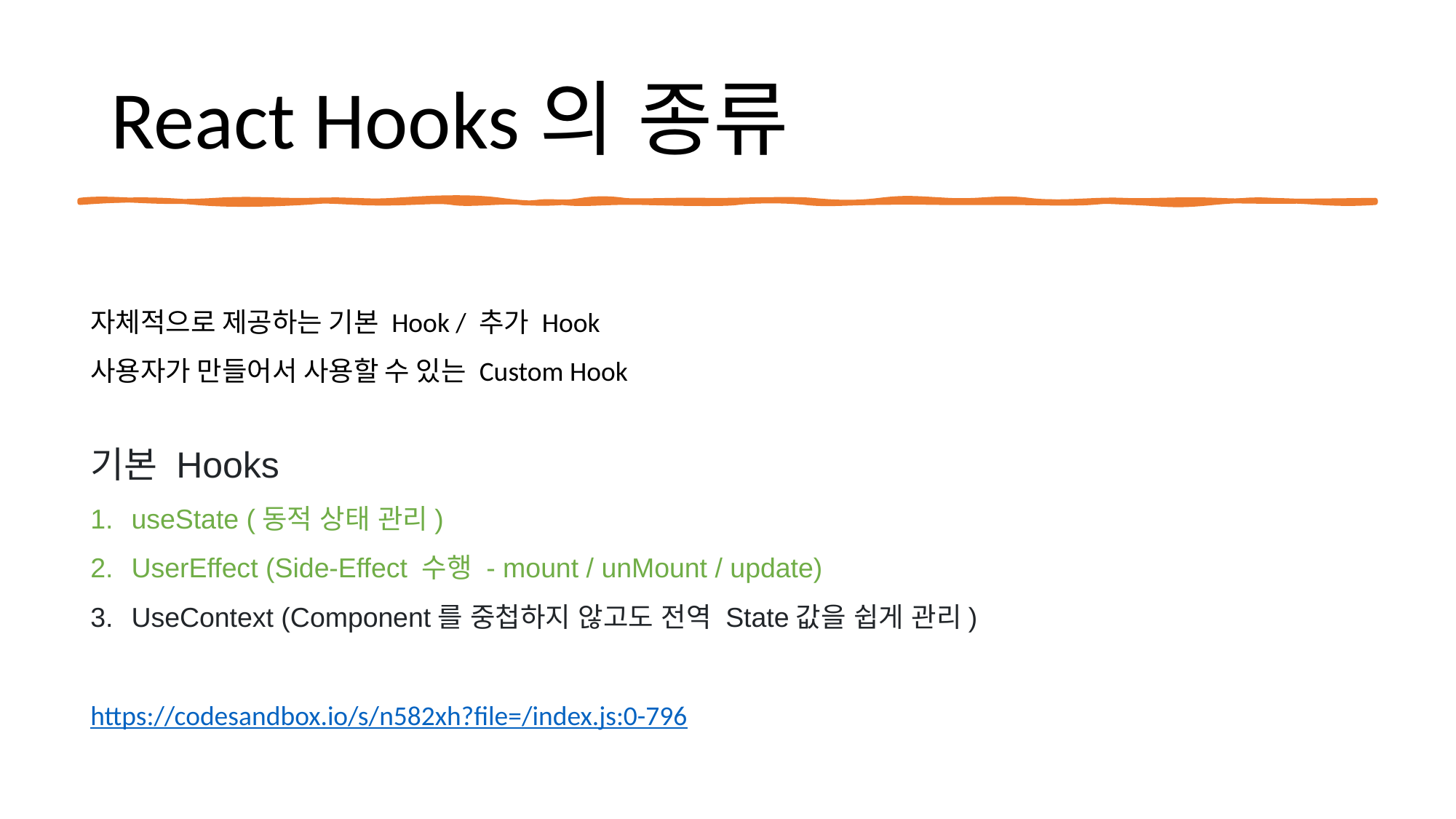

# React Hooks의 종류

자체적으로 제공하는 기본 Hook / 추가 Hook
사용자가 만들어서 사용할 수 있는 Custom Hook

기본 Hooks
useState (동적 상태 관리)
UserEffect (Side-Effect 수행 - mount / unMount / update)
UseContext (Component를 중첩하지 않고도 전역 State값을 쉽게 관리)

https://codesandbox.io/s/n582xh?file=/index.js:0-796